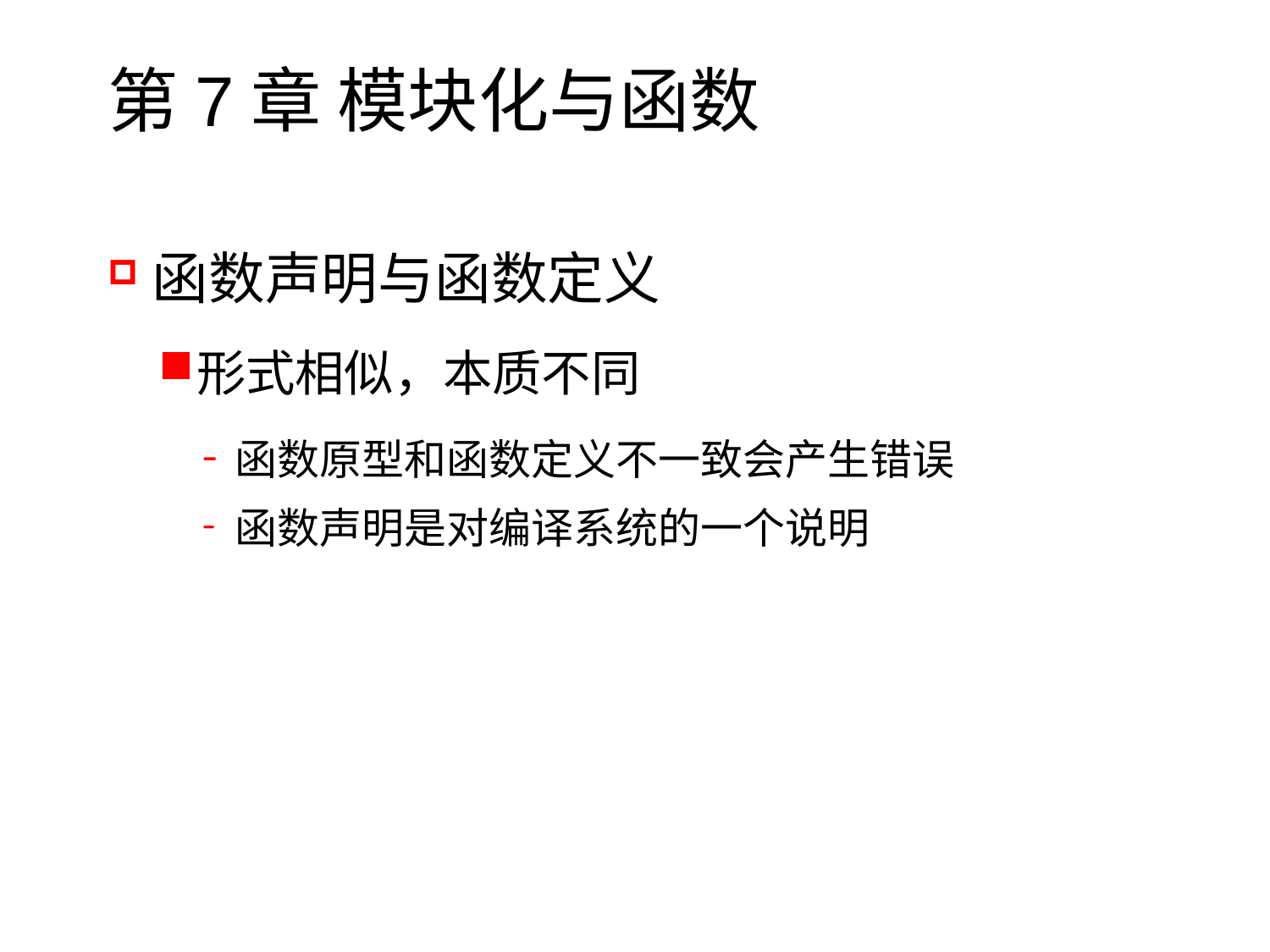

# 第7章 模块化与函数
函数声明与函数定义
形式相似，本质不同
函数原型和函数定义不一致会产生错误
函数声明是对编译系统的一个说明